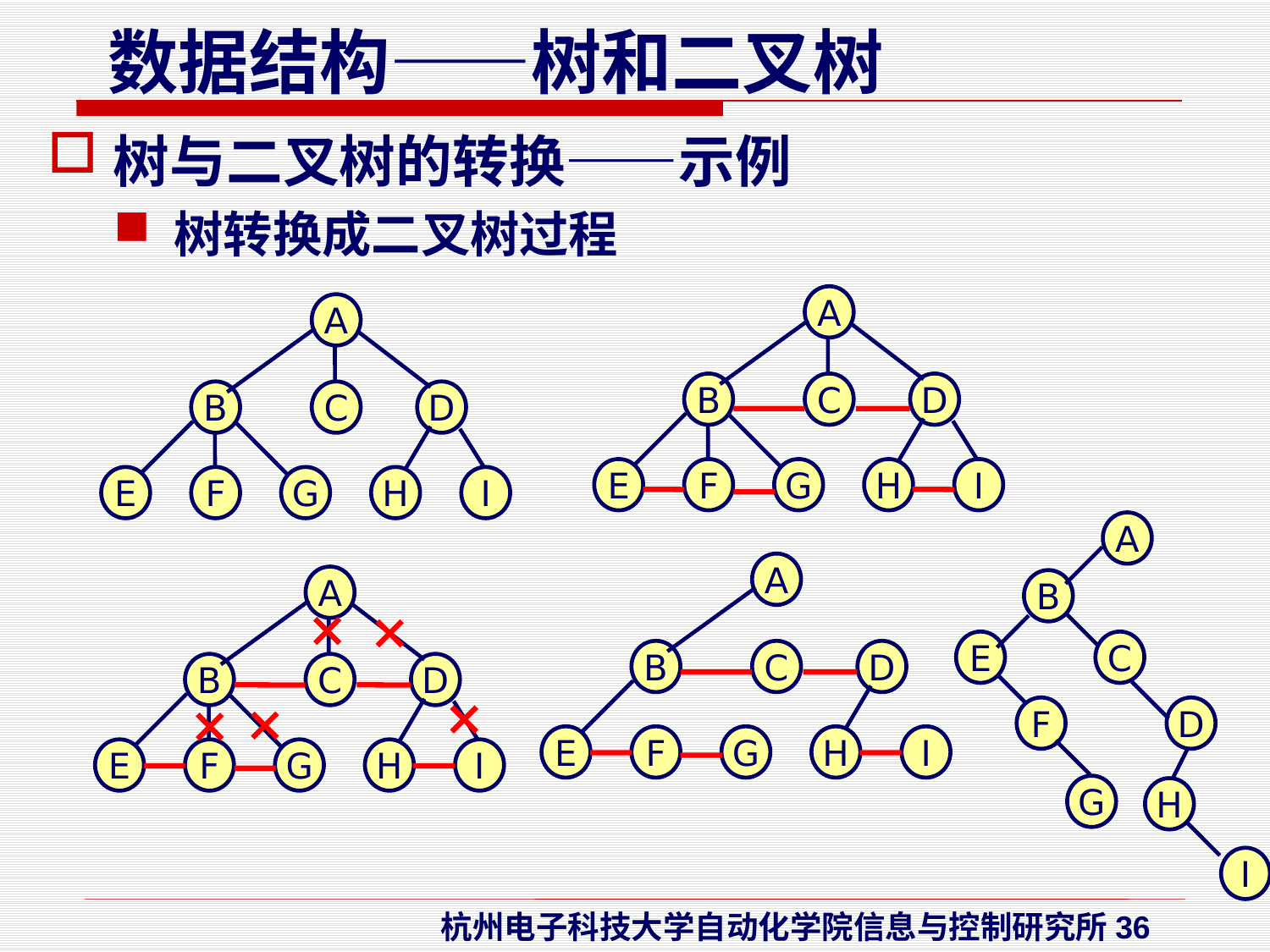

树与二叉树的转换——示例
树转换成二叉树过程

A

B
C
D

E
F
G
H
I
A

B
C
D

E
F
G
H
I

A

B

E
C

F
D

G
H

I
A

B
C
D

E
F
G
H
I

A

B
C
D

E
F
G
H
I